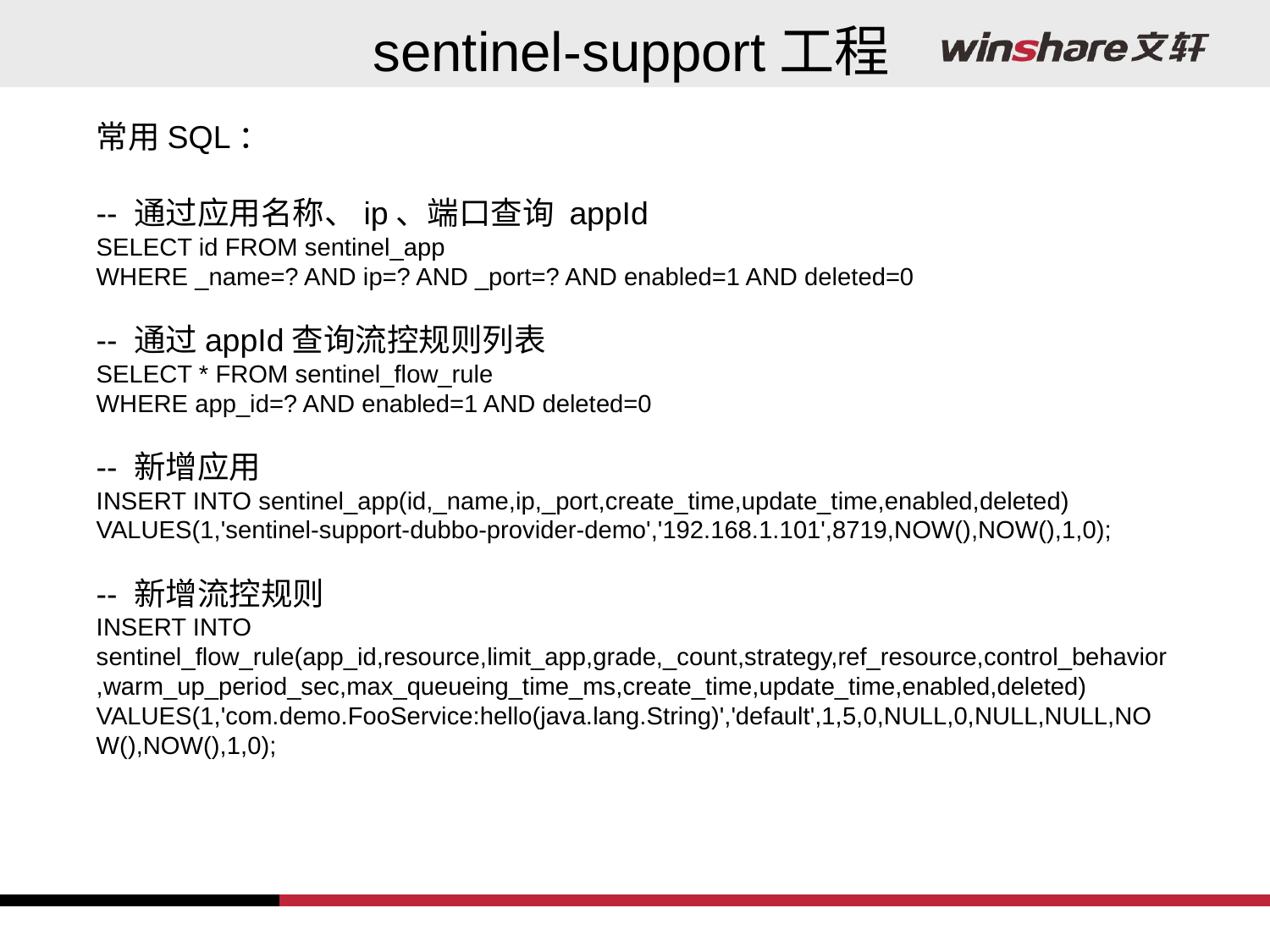

# sentinel-support工程
常用SQL：

-- 通过应用名称、ip、端口查询 appId
SELECT id FROM sentinel_app
WHERE _name=? AND ip=? AND _port=? AND enabled=1 AND deleted=0

-- 通过appId查询流控规则列表
SELECT * FROM sentinel_flow_rule
WHERE app_id=? AND enabled=1 AND deleted=0

-- 新增应用
INSERT INTO sentinel_app(id,_name,ip,_port,create_time,update_time,enabled,deleted) VALUES(1,'sentinel-support-dubbo-provider-demo','192.168.1.101',8719,NOW(),NOW(),1,0);

-- 新增流控规则
INSERT INTO sentinel_flow_rule(app_id,resource,limit_app,grade,_count,strategy,ref_resource,control_behavior,warm_up_period_sec,max_queueing_time_ms,create_time,update_time,enabled,deleted)
VALUES(1,'com.demo.FooService:hello(java.lang.String)','default',1,5,0,NULL,0,NULL,NULL,NOW(),NOW(),1,0);